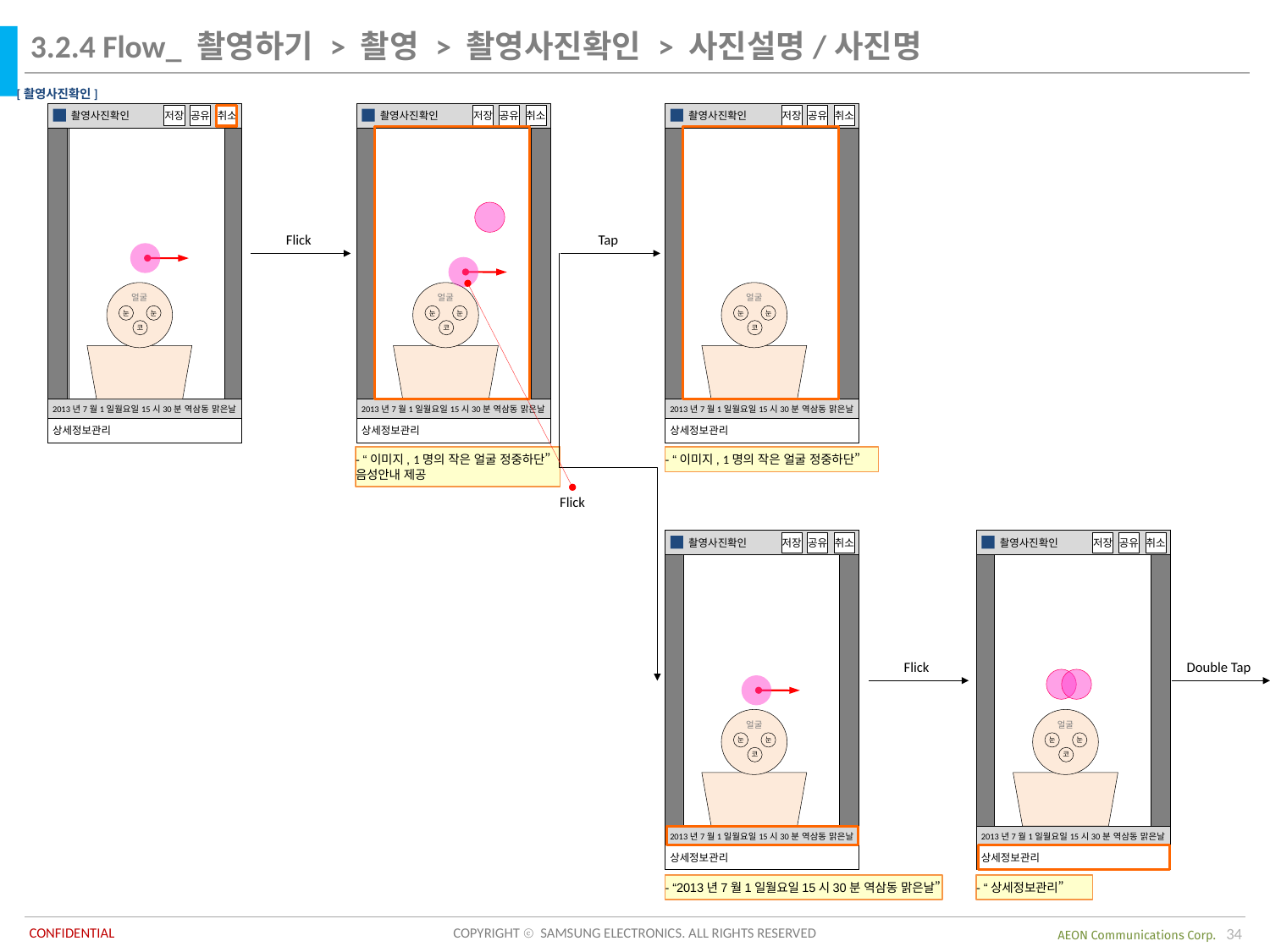

3.2.4 Flow_ 촬영하기 > 촬영 > 촬영사진확인 > 사진설명/사진명
[촬영사진확인]

         촬영사진확인

저장
공유
취소

_이미지_
2013년7월1일월요일15시30분 역삼동 맑은날
상세정보관리

         촬영사진확인

저장
공유
취소

_이미지_
2013년7월1일월요일15시30분 역삼동 맑은날
상세정보관리

         촬영사진확인

저장
공유
취소

_이미지_
2013년7월1일월요일15시30분 역삼동 맑은날
상세정보관리

얼굴
눈
눈
코

얼굴
눈
눈
코

얼굴
눈
눈
코

Flick
Tap

- “이미지, 1명의 작은 얼굴 정중하단” 음성안내 제공
- “이미지, 1명의 작은 얼굴 정중하단”
Flick

         촬영사진확인

저장
공유
취소

_이미지_
2013년7월1일월요일15시30분 역삼동 맑은날
상세정보관리

         촬영사진확인

저장
공유
취소

_이미지_
2013년7월1일월요일15시30분 역삼동 맑은날
상세정보관리

얼굴
눈
눈
코

얼굴
눈
눈
코

Flick
Double Tap

- “2013년7월1일월요일15시30분 역삼동 맑은날”
- “상세정보관리”
34